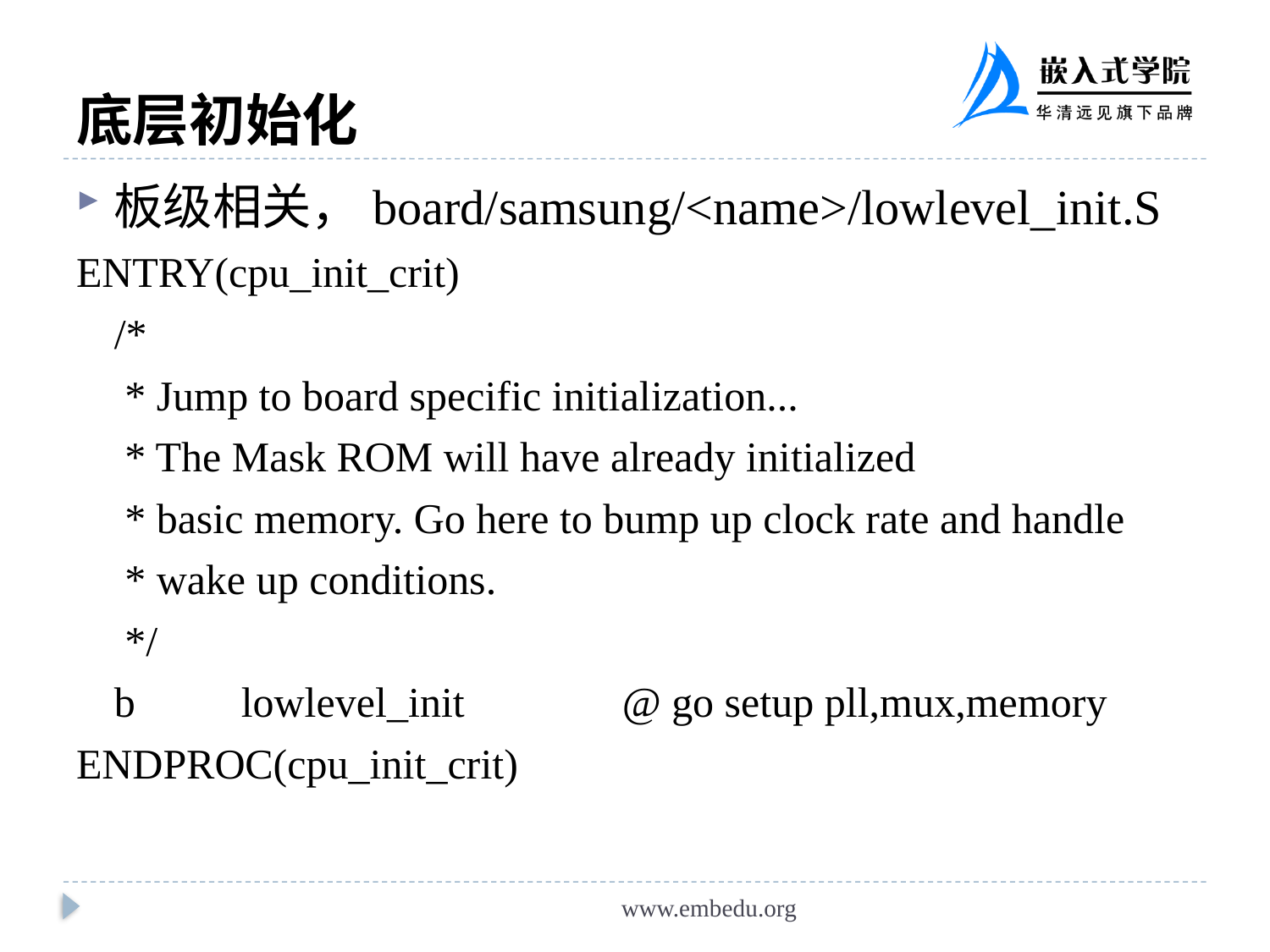

# 底层初始化
板级相关，board/samsung/<name>/lowlevel_init.S
ENTRY(cpu_init_crit)
	/*
	 * Jump to board specific initialization...
	 * The Mask ROM will have already initialized
	 * basic memory. Go here to bump up clock rate and handle
	 * wake up conditions.
	 */
	b	lowlevel_init		@ go setup pll,mux,memory
ENDPROC(cpu_init_crit)
www.embedu.org